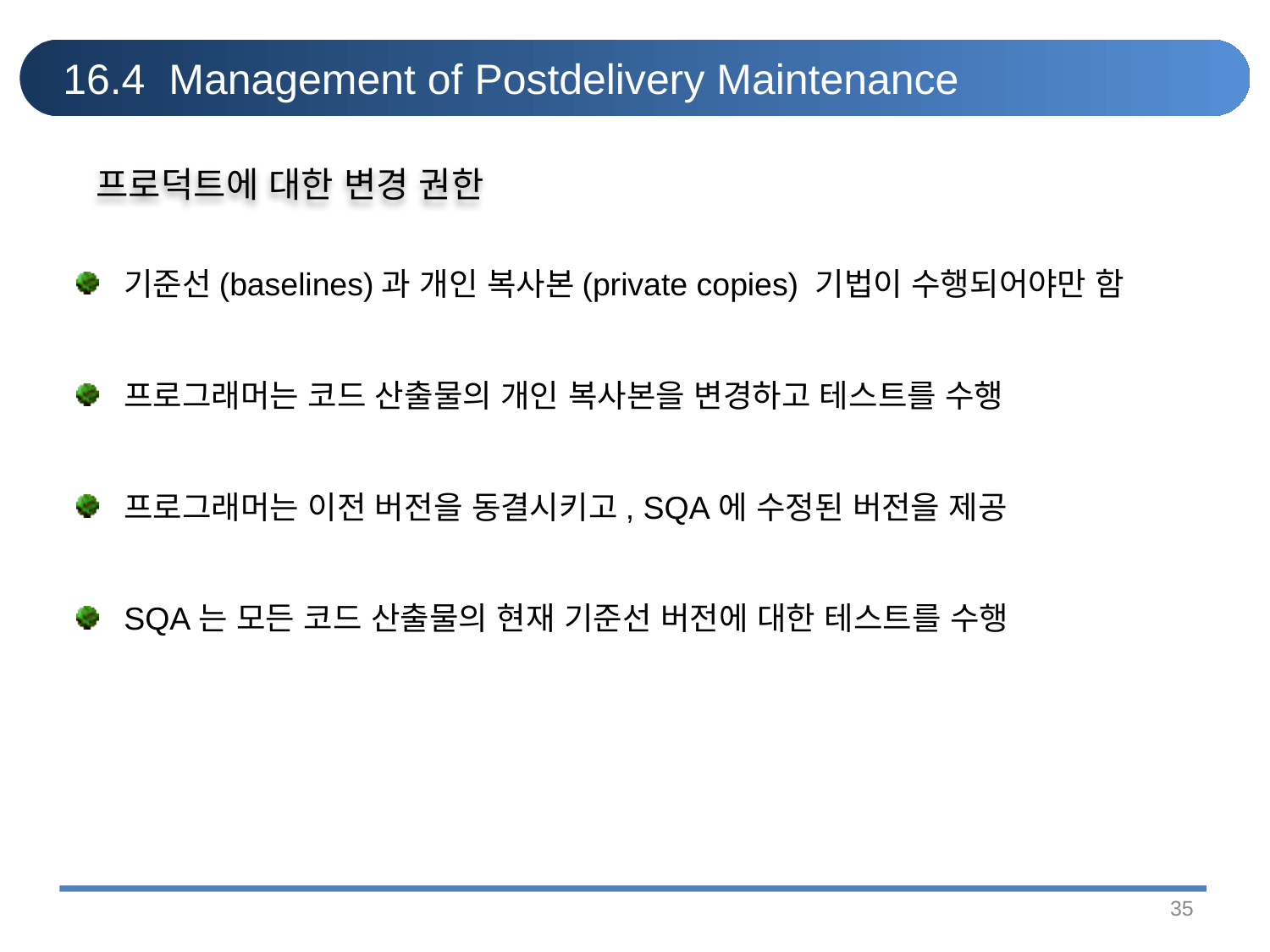

# 16.4  Management of Postdelivery Maintenance
프로덕트에 대한 변경 권한
기준선(baselines)과 개인 복사본(private copies) 기법이 수행되어야만 함

프로그래머는 코드 산출물의 개인 복사본을 변경하고 테스트를 수행

프로그래머는 이전 버전을 동결시키고, SQA에 수정된 버전을 제공

SQA는 모든 코드 산출물의 현재 기준선 버전에 대한 테스트를 수행
35